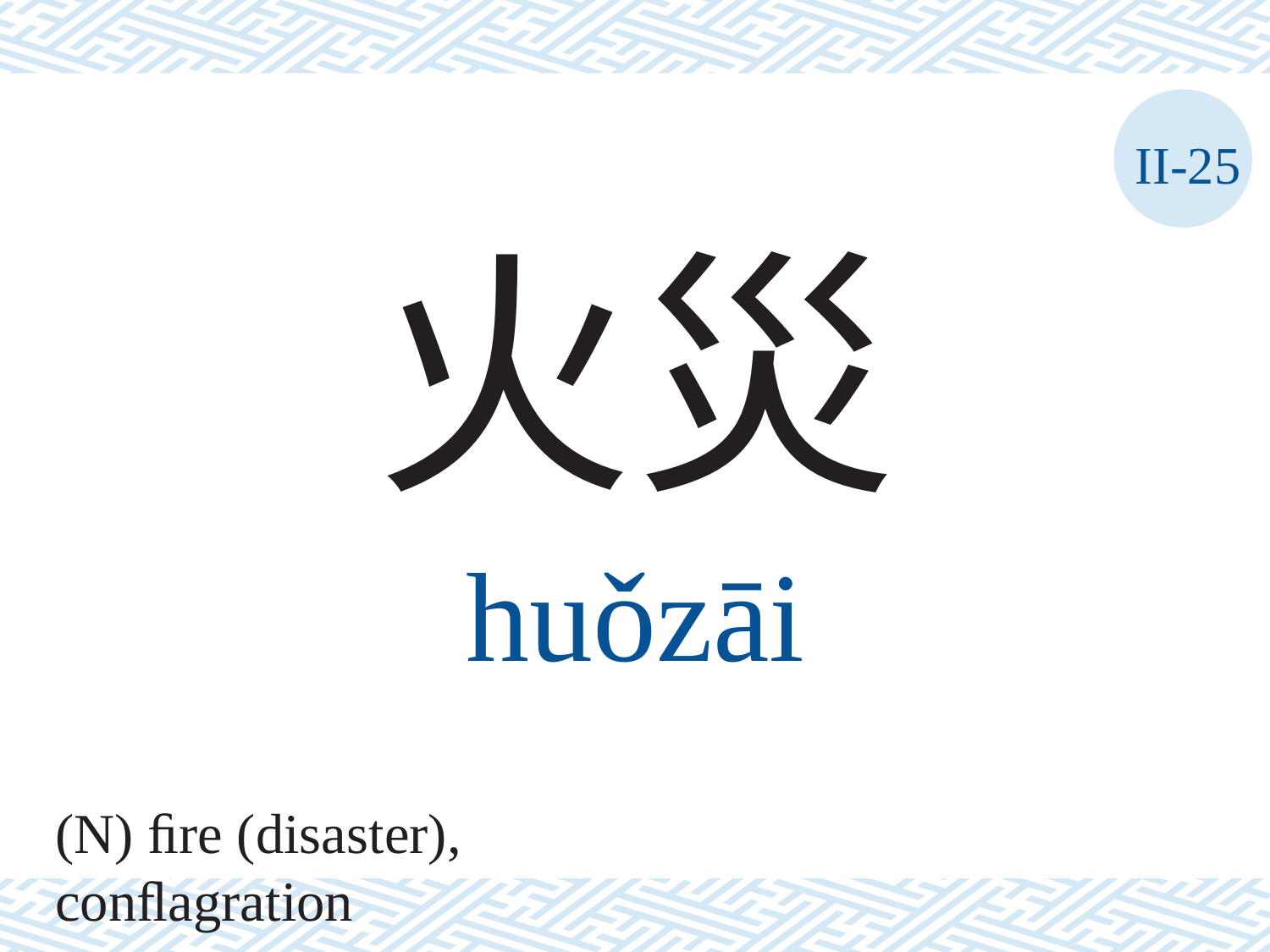

II-25
火災
huǒzāi
(N) ﬁre (disaster), conﬂagration